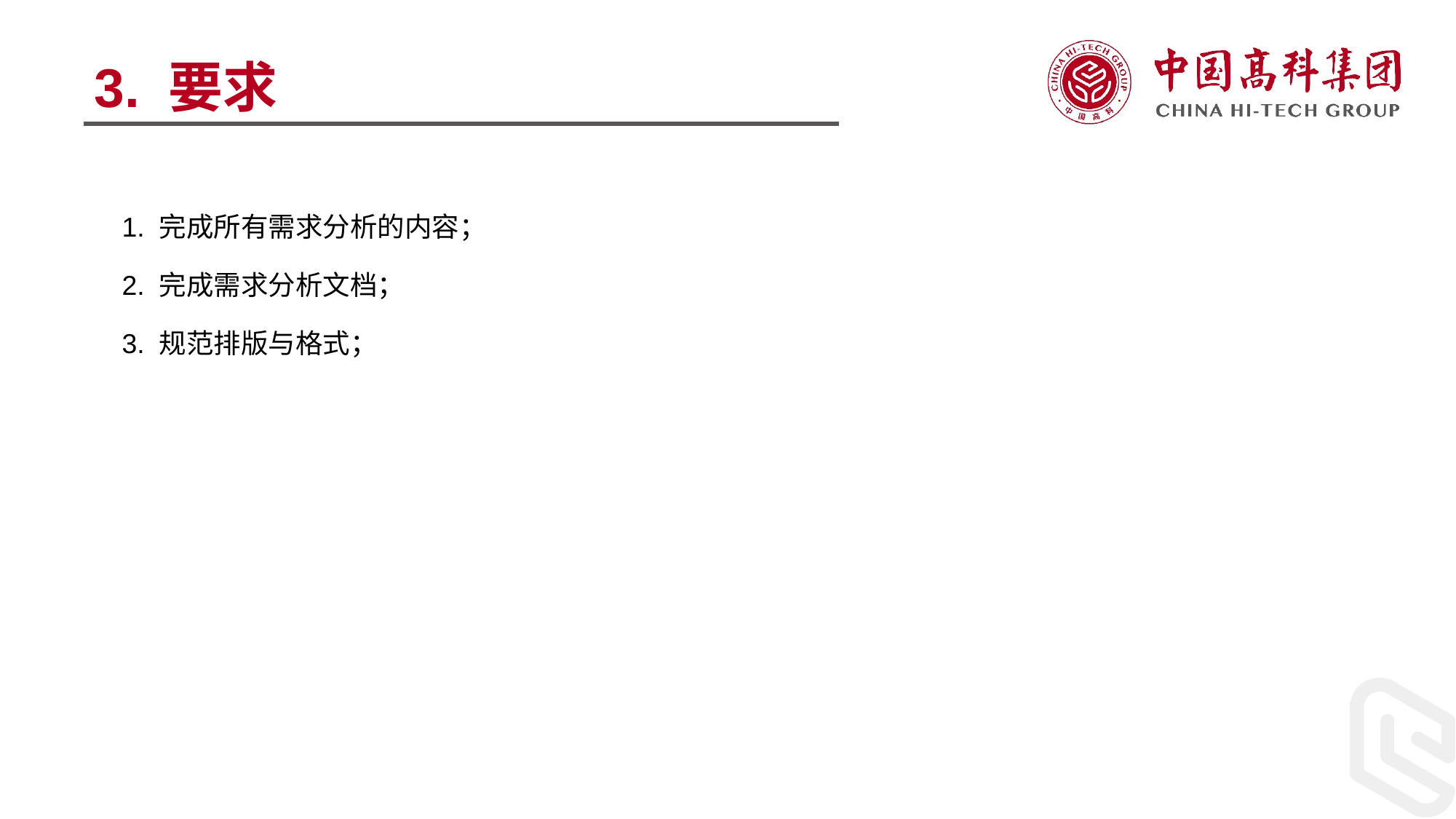

3. 要求
1. 完成所有需求分析的内容；
2. 完成需求分析文档；
3. 规范排版与格式；